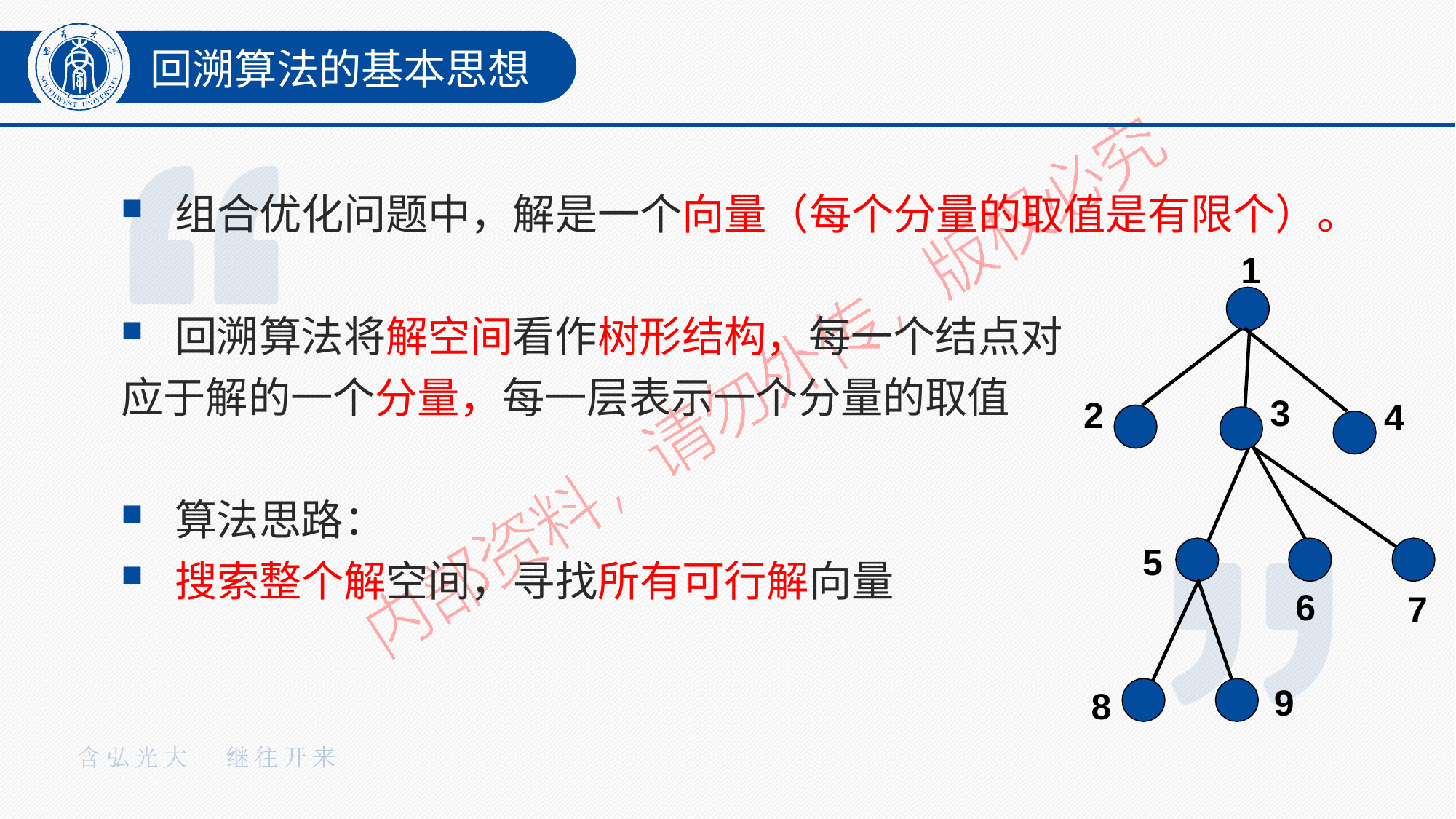

# 回溯算法的基本思想
组合优化问题中，解是一个向量（每个分量的取值是有限个）。
1
回溯算法将解空间看作树形结构，每一个结点对

应于解的一个分量，每一层表示一个分量的取值
3
2
4

算法思路：
搜索整个解空间，寻找所有可行解向量
5

6
7
9

8